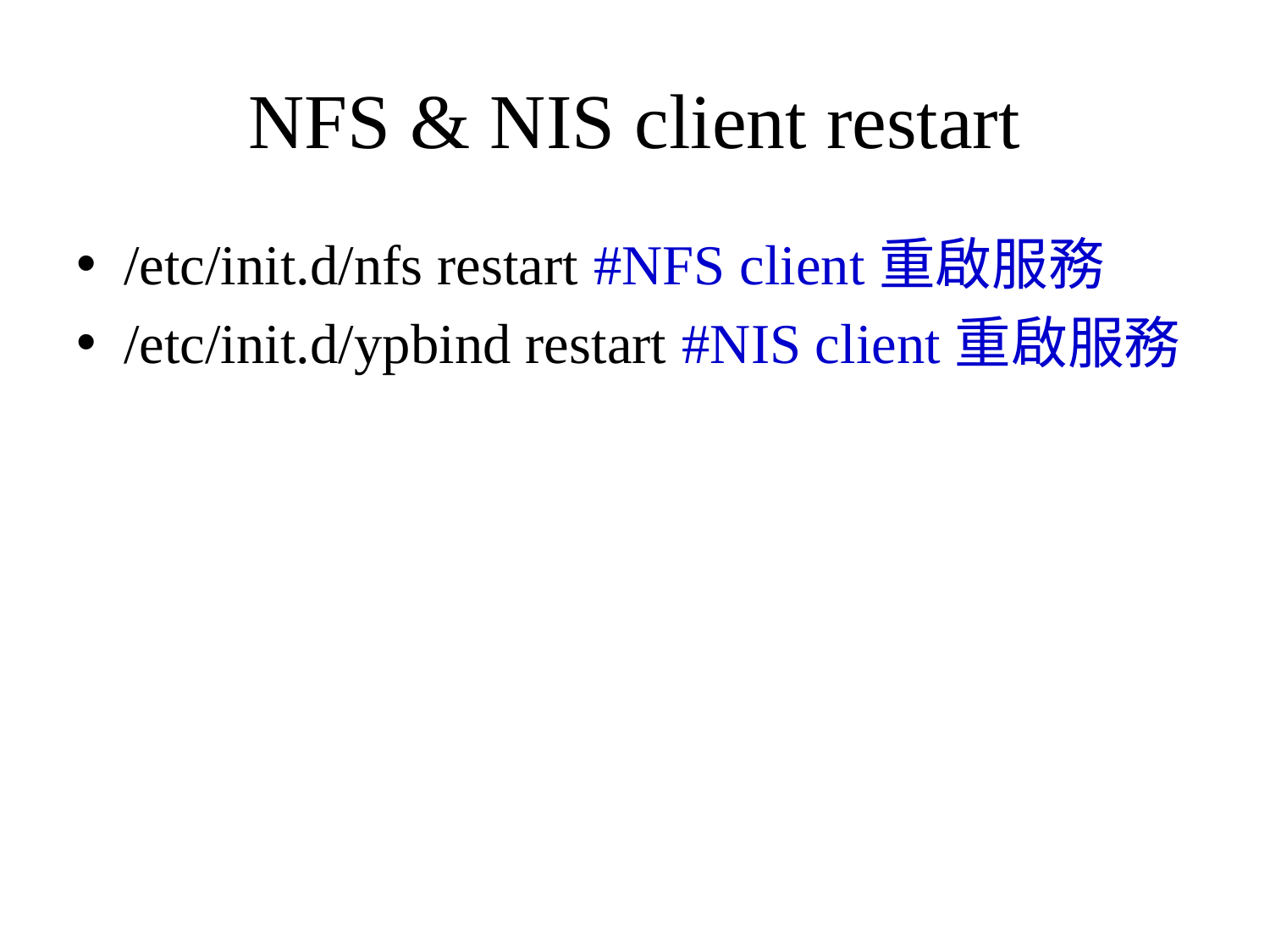

# NFS & NIS client restart
/etc/init.d/nfs restart #NFS client重啟服務
/etc/init.d/ypbind restart #NIS client重啟服務